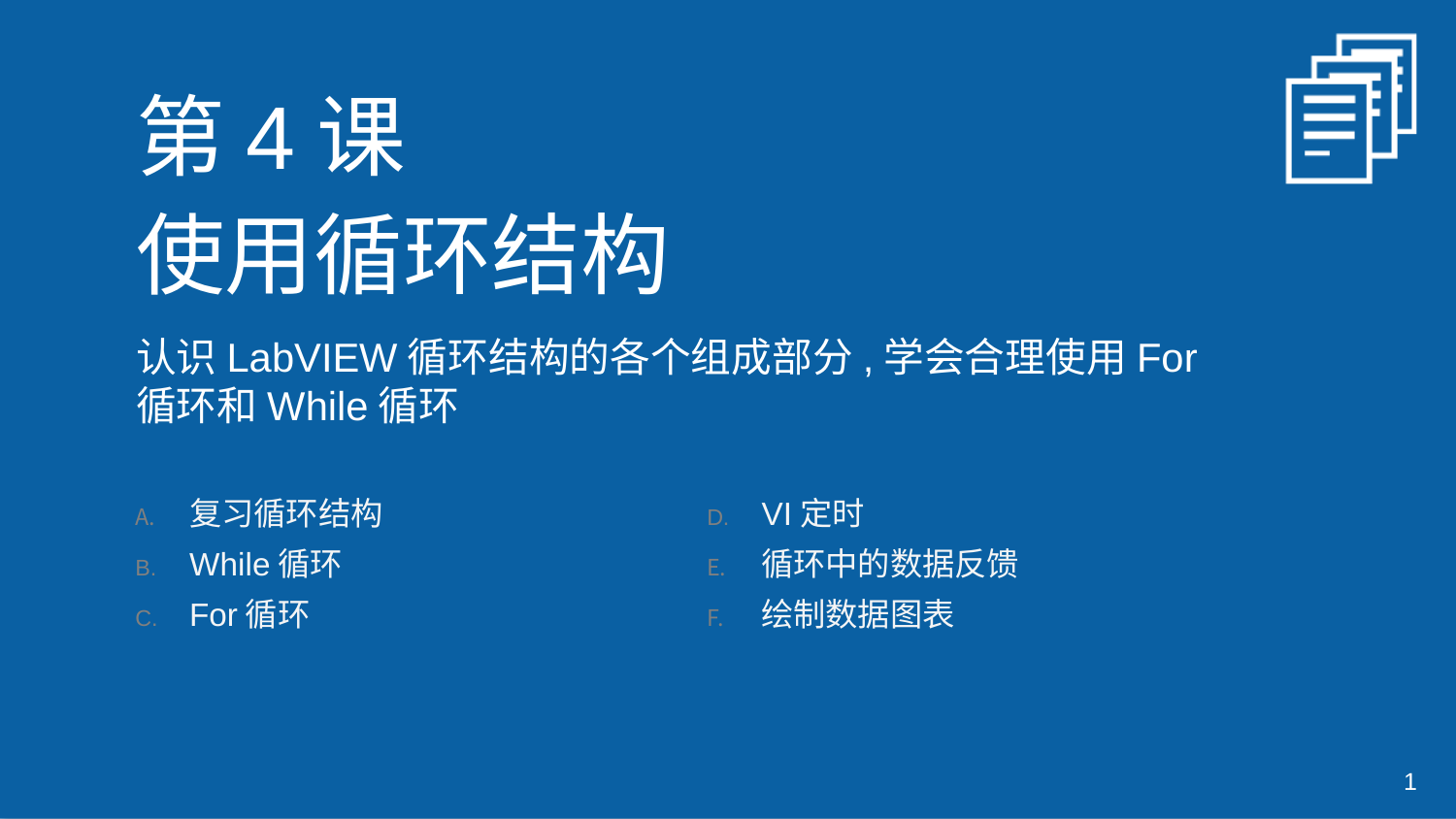

第4课
使用循环结构
认识LabVIEW循环结构的各个组成部分,学会合理使用For循环和While循环
VI定时
循环中的数据反馈
绘制数据图表

复习循环结构
While循环
For循环

1